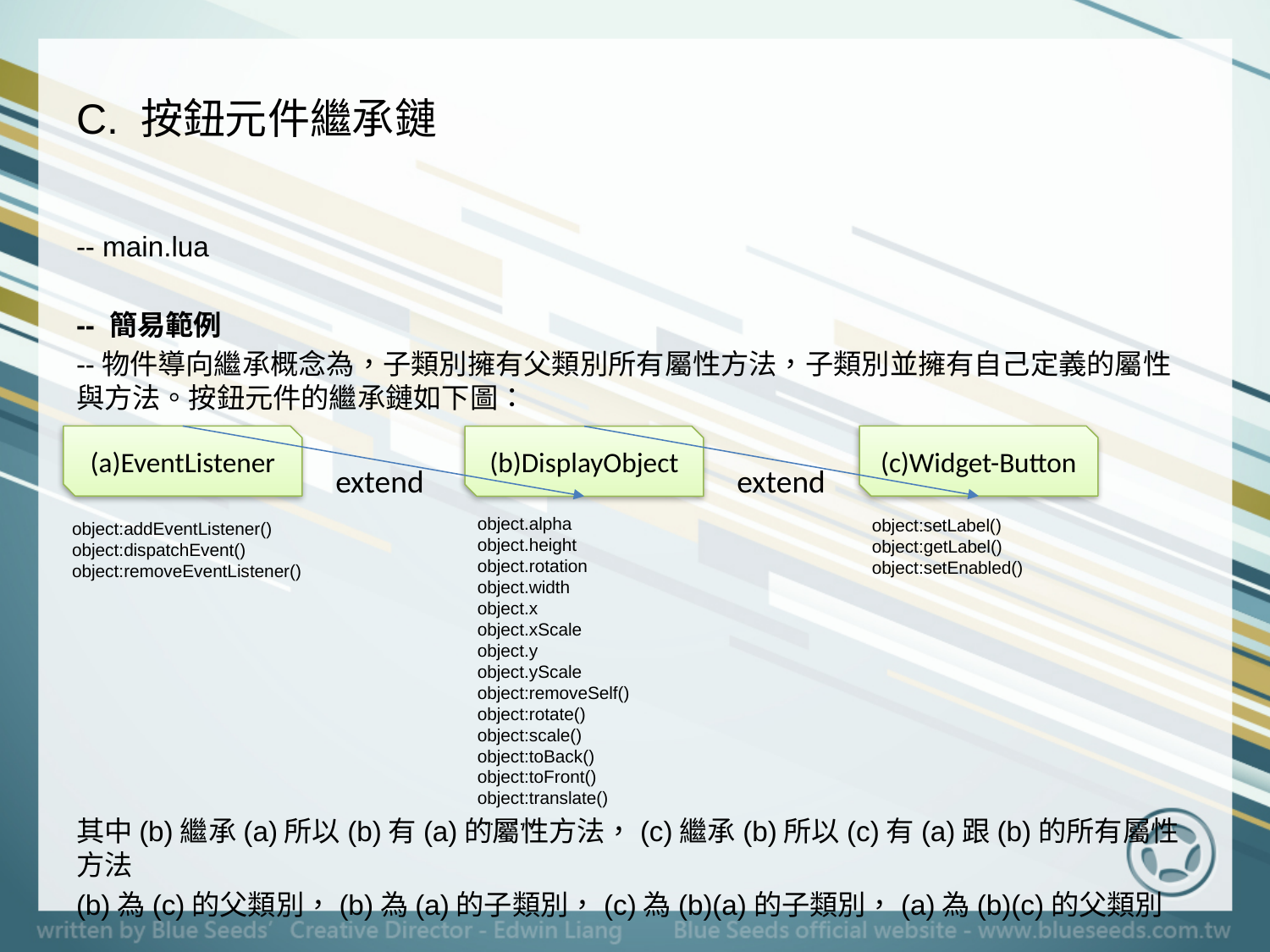

# C. 按鈕元件繼承鏈
-- main.lua

-- 簡易範例
--物件導向繼承概念為，子類別擁有父類別所有屬性方法，子類別並擁有自己定義的屬性與方法。按鈕元件的繼承鏈如下圖：

其中(b)繼承(a)所以(b)有(a)的屬性方法，(c)繼承(b)所以(c)有(a)跟(b)的所有屬性方法
(b)為(c)的父類別，(b)為(a)的子類別，(c)為(b)(a)的子類別，(a)為(b)(c)的父類別

(a)EventListener
(c)Widget-Button
(b)DisplayObject
extend
extend
object.alpha
object.height
object.rotation
object.width
object.x
object.xScale
object.y
object.yScale
object:removeSelf()
object:rotate()
object:scale()
object:toBack()
object:toFront()
object:translate()
…........
object:setLabel()
object:getLabel()
object:setEnabled()
object:addEventListener()
object:dispatchEvent()
object:removeEventListener()